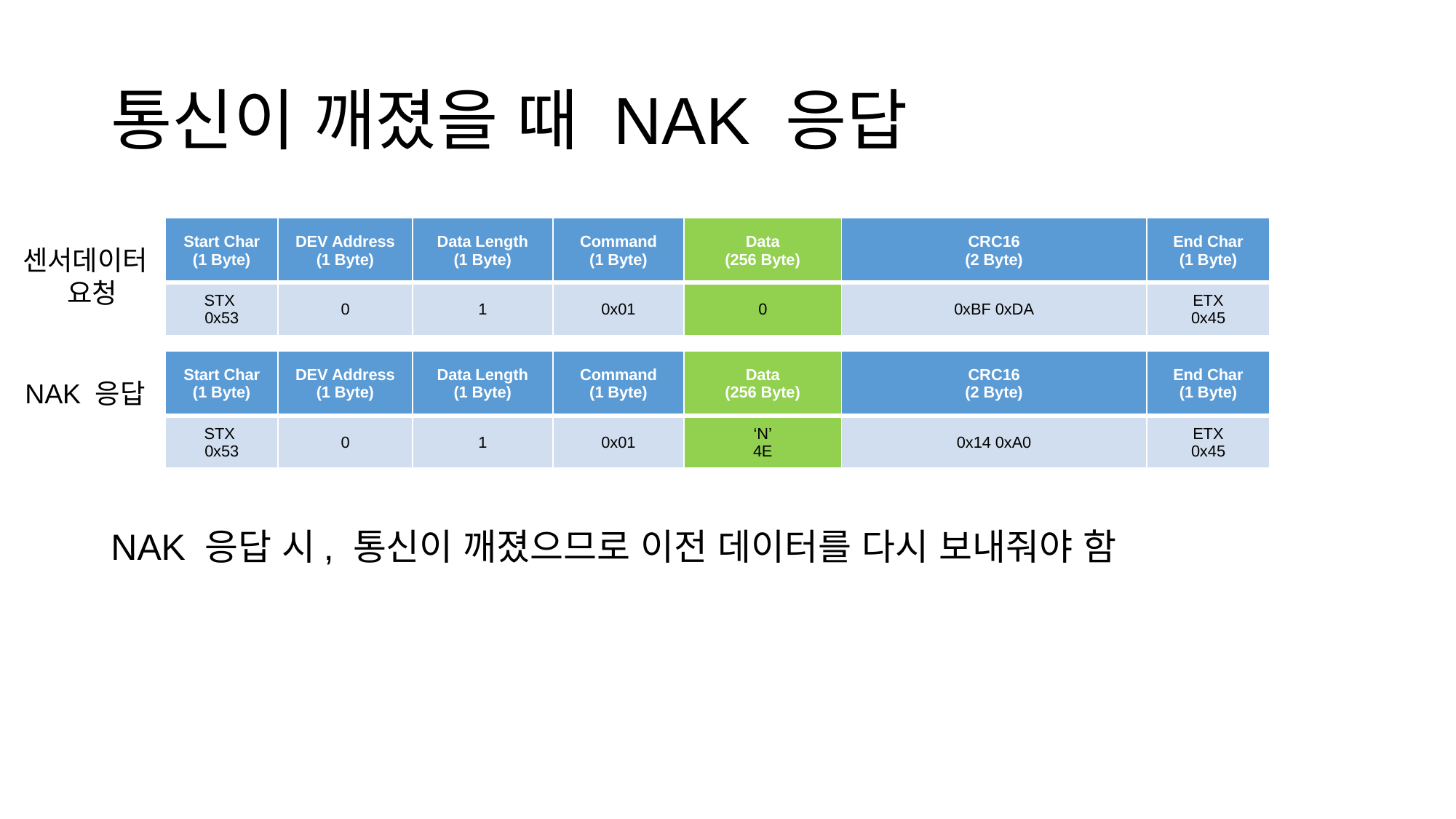

# 통신이 깨졌을 때 NAK 응답

NAK 응답 시, 통신이 깨졌으므로 이전 데이터를 다시 보내줘야 함
| Start Char (1 Byte) | DEV Address (1 Byte) | Data Length (1 Byte) | Command (1 Byte) | Data (256 Byte) | CRC16 (2 Byte) | End Char (1 Byte) |
| --- | --- | --- | --- | --- | --- | --- |
| STX 0x53 | 0 | 1 | 0x01 | 0 | 0xBF 0xDA | ETX 0x45 |
센서데이터
 요청
| Start Char (1 Byte) | DEV Address (1 Byte) | Data Length (1 Byte) | Command (1 Byte) | Data (256 Byte) | CRC16 (2 Byte) | End Char (1 Byte) |
| --- | --- | --- | --- | --- | --- | --- |
| STX 0x53 | 0 | 1 | 0x01 | ‘N’ 4E | 0x14 0xA0 | ETX 0x45 |
NAK 응답